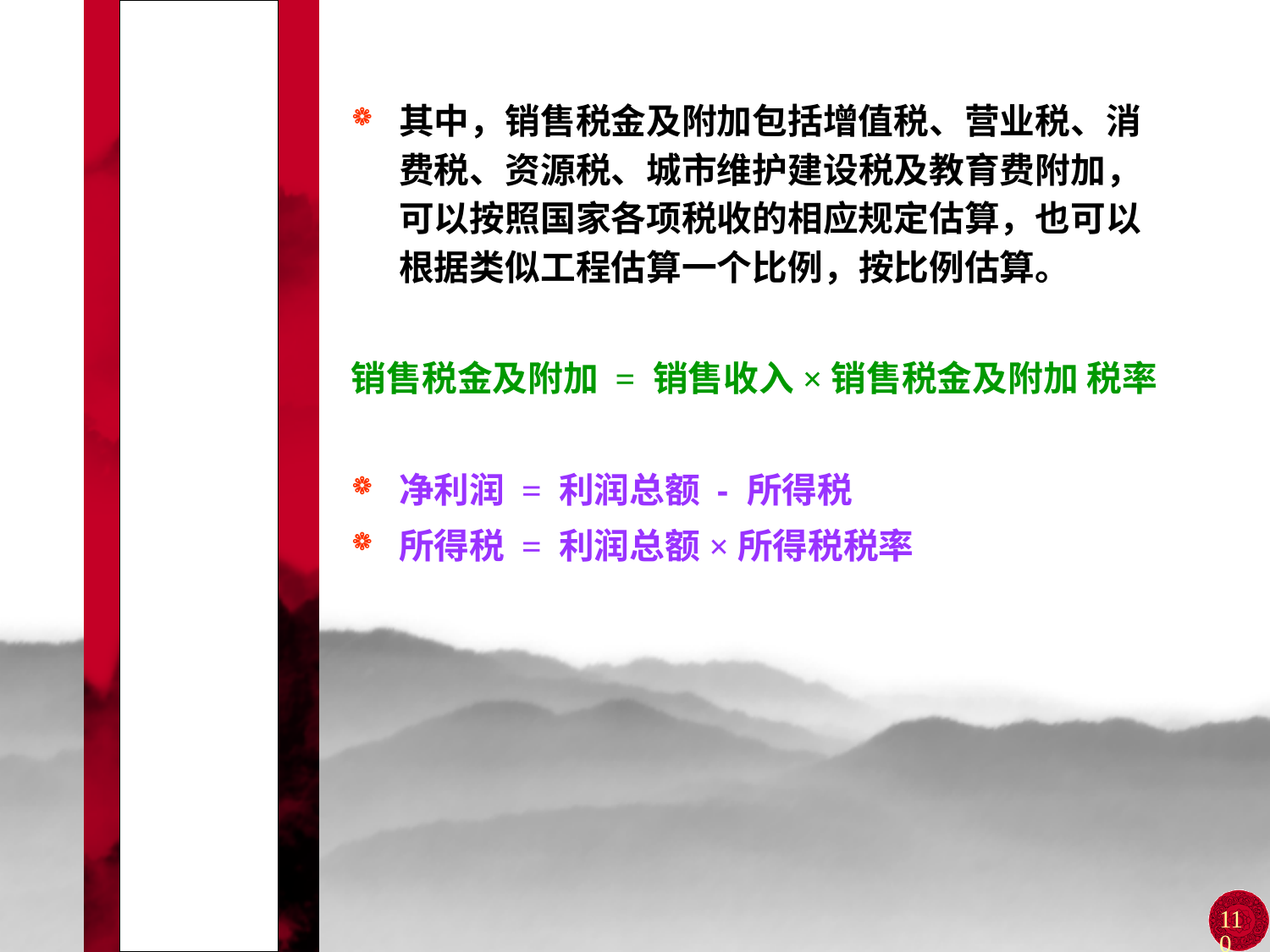

# 第二节      收入、成本、利润的估算
其中，销售税金及附加包括增值税、营业税、消费税、资源税、城市维护建设税及教育费附加，可以按照国家各项税收的相应规定估算，也可以根据类似工程估算一个比例，按比例估算。

销售税金及附加 = 销售收入×销售税金及附加 税率

净利润 = 利润总额 - 所得税
所得税 = 利润总额×所得税税率

110